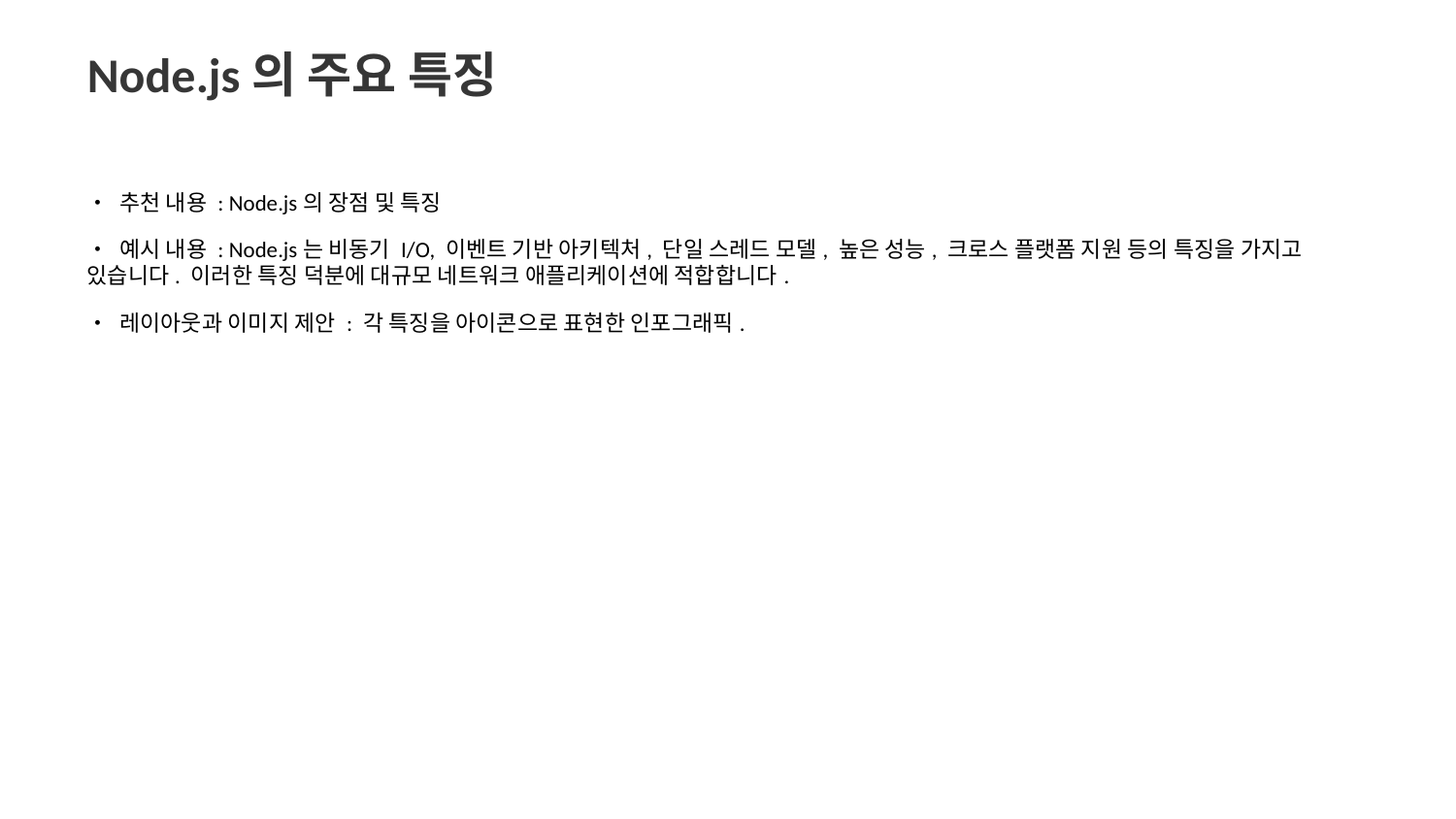

Node.js의 주요 특징
• 추천 내용 : Node.js의 장점 및 특징
• 예시 내용 : Node.js는 비동기 I/O, 이벤트 기반 아키텍처, 단일 스레드 모델, 높은 성능, 크로스 플랫폼 지원 등의 특징을 가지고 있습니다. 이러한 특징 덕분에 대규모 네트워크 애플리케이션에 적합합니다.
• 레이아웃과 이미지 제안 : 각 특징을 아이콘으로 표현한 인포그래픽.